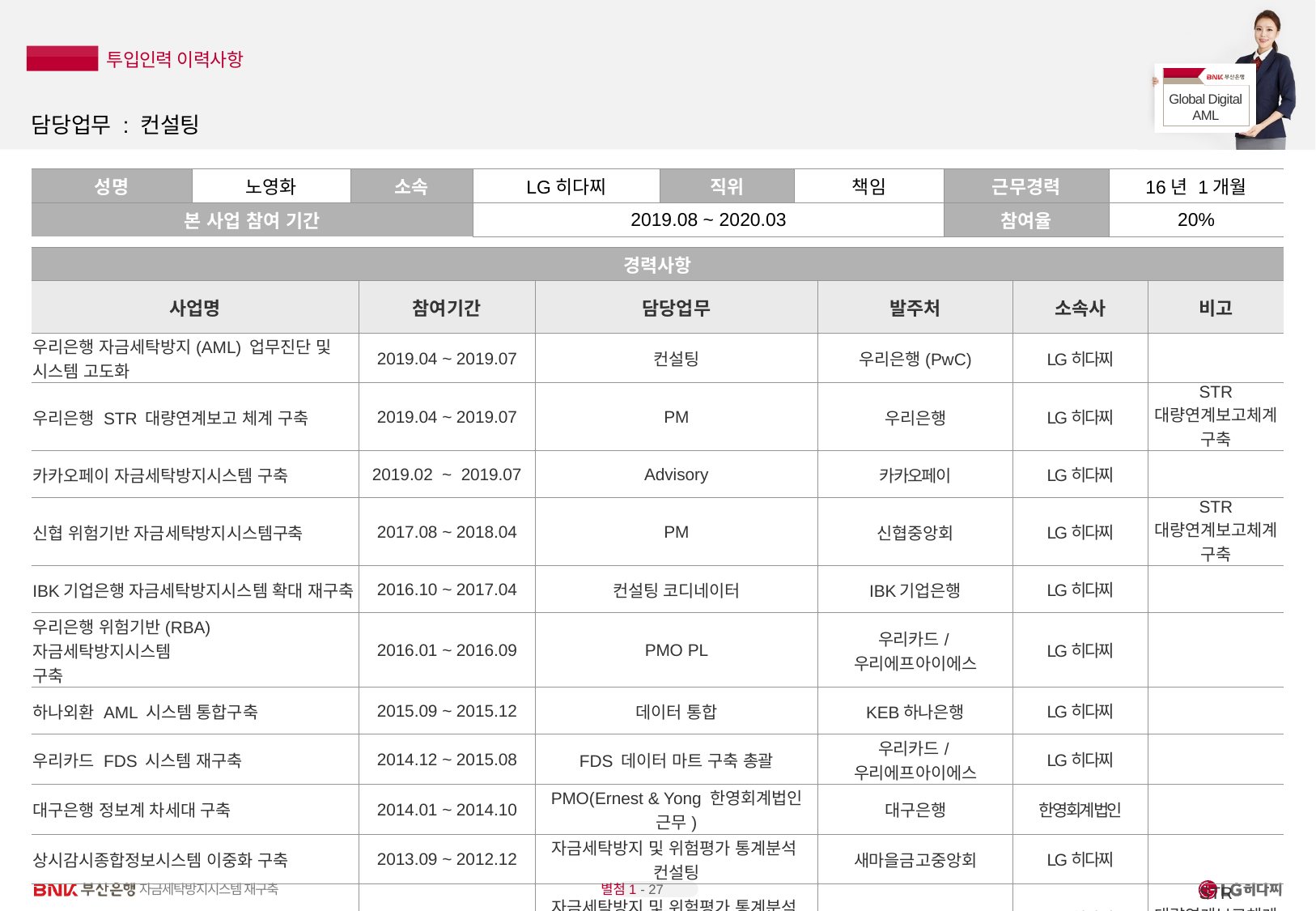

# 담당업무 : 컨설팅
| 성명 | 노영화 | 소속 | LG히다찌 | 직위 | 책임 | 근무경력 | 16년 1개월 |
| --- | --- | --- | --- | --- | --- | --- | --- |
| 본 사업 참여 기간 |  |  | 2019.08 ~ 2020.03 |  |  | 참여율 | 20% |
| 경력사항 |  |  |  |  |  |
| --- | --- | --- | --- | --- | --- |
| 사업명 | 참여기간 | 담당업무 | 발주처 | 소속사 | 비고 |
| 우리은행 자금세탁방지(AML) 업무진단 및 시스템 고도화 | 2019.04 ~ 2019.07 | 컨설팅 | 우리은행(PwC) | LG히다찌 |  |
| 우리은행 STR 대량연계보고 체계 구축 | 2019.04 ~ 2019.07 | PM | 우리은행 | LG히다찌 | STR 대량연계보고체계 구축 |
| 카카오페이 자금세탁방지시스템 구축 | 2019.02 ~ 2019.07 | Advisory | 카카오페이 | LG히다찌 |  |
| 신협 위험기반 자금세탁방지시스템구축 | 2017.08 ~ 2018.04 | PM | 신협중앙회 | LG히다찌 | STR 대량연계보고체계 구축 |
| IBK기업은행 자금세탁방지시스템 확대 재구축 | 2016.10 ~ 2017.04 | 컨설팅 코디네이터 | IBK기업은행 | LG히다찌 |  |
| 우리은행 위험기반(RBA) 자금세탁방지시스템 구축 | 2016.01 ~ 2016.09 | PMO PL | 우리카드/우리에프아이에스 | LG히다찌 |  |
| 하나외환 AML 시스템 통합구축 | 2015.09 ~ 2015.12 | 데이터 통합 | KEB하나은행 | LG히다찌 |  |
| 우리카드 FDS 시스템 재구축 | 2014.12 ~ 2015.08 | FDS 데이터 마트 구축 총괄 | 우리카드/우리에프아이에스 | LG히다찌 |  |
| 대구은행 정보계 차세대 구축 | 2014.01 ~ 2014.10 | PMO(Ernest & Yong 한영회계법인 근무) | 대구은행 | 한영회계법인 |  |
| 상시감시종합정보시스템 이중화 구축 | 2013.09 ~ 2012.12 | 자금세탁방지 및 위험평가 통계분석 컨설팅 | 새마을금고중앙회 | LG히다찌 |  |
| 상시감시종합정보시스템 구축(AML포함) | 2012.09 ~ 2013.07 | 자금세탁방지 및 위험평가 통계분석 컨설팅 | 새마을금고중앙회 | LG히다찌 | STR 대량연계보고체계 구축 |
별첨1 - 27